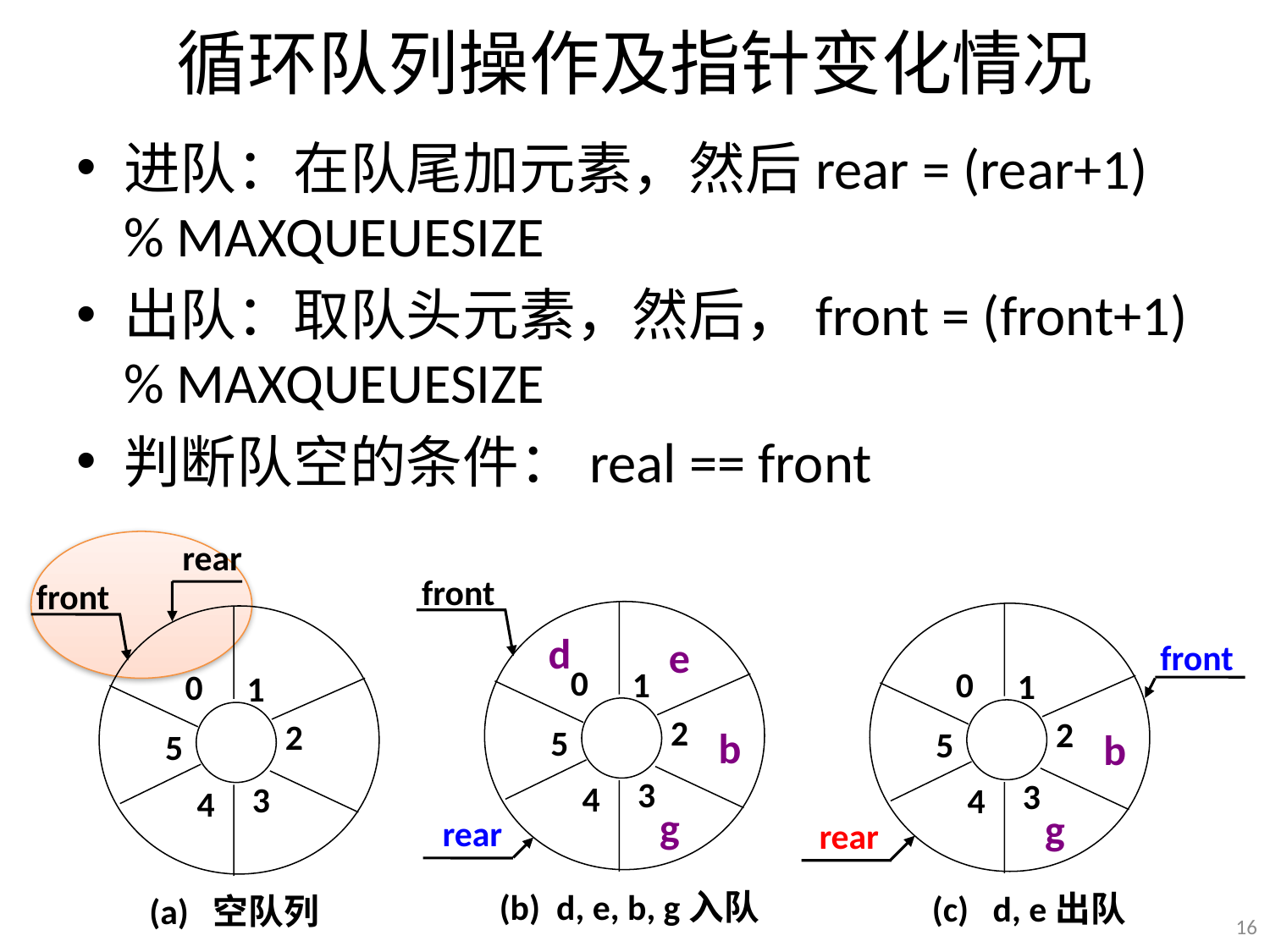

# 循环队列操作及指针变化情况
进队：在队尾加元素，然后rear = (rear+1) % MAXQUEUESIZE
出队：取队头元素，然后，front = (front+1) % MAXQUEUESIZE
判断队空的条件：real == front
rear

front

0
1
2
5
3
4
(a)  空队列
front

0
1
2
5
3
4
d
e
b
g
rear

(b)  d, e, b, g入队

0
1
2
5
3
4
front

b
g
rear

(c)   d, e出队

16